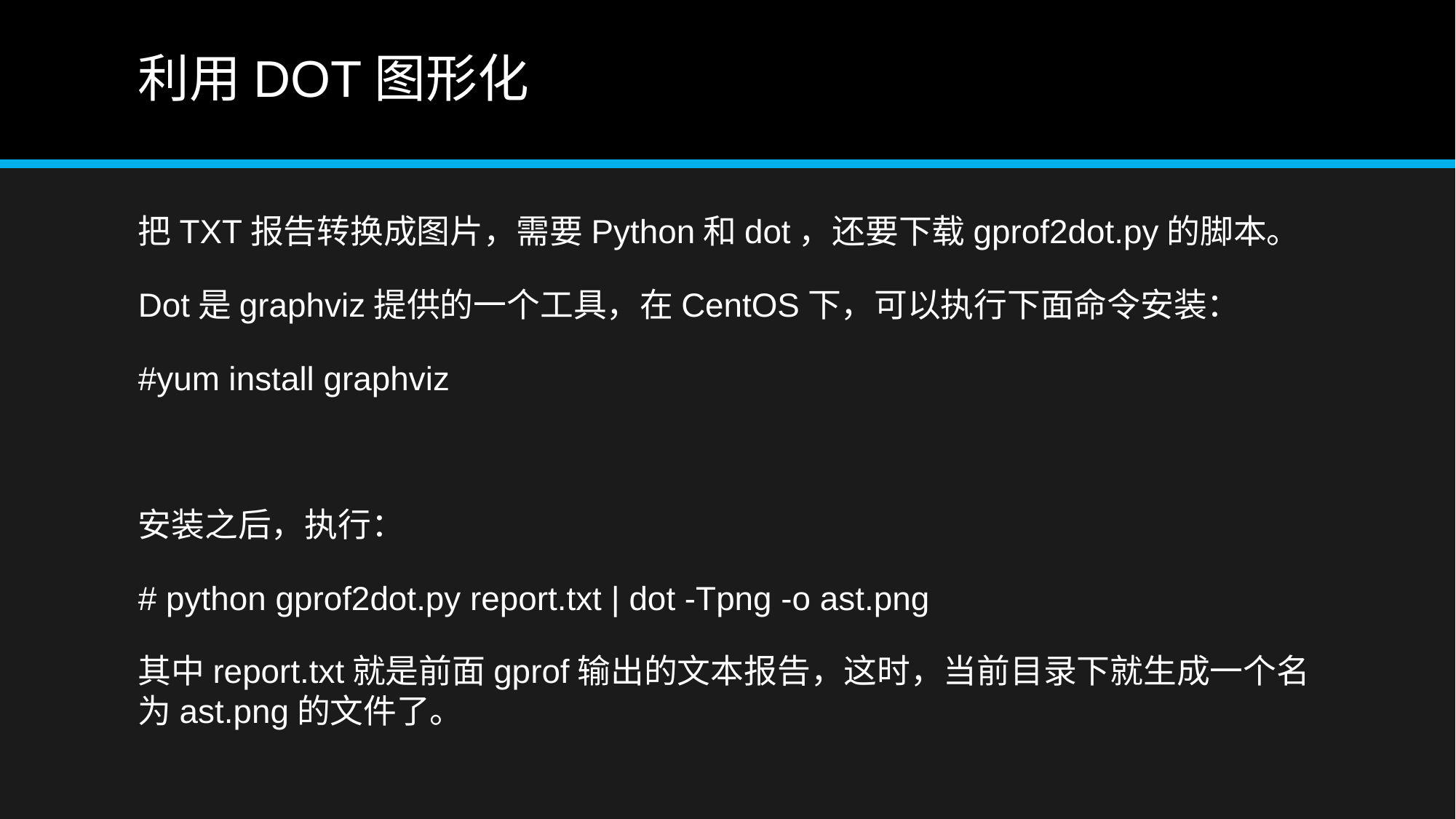

# 利用DOT图形化
把TXT报告转换成图片，需要Python和dot，还要下载gprof2dot.py的脚本。
Dot是graphviz提供的一个工具，在CentOS下，可以执行下面命令安装：
#yum install graphviz

安装之后，执行：
# python gprof2dot.py report.txt | dot -Tpng -o ast.png
其中report.txt就是前面gprof输出的文本报告，这时，当前目录下就生成一个名为ast.png的文件了。